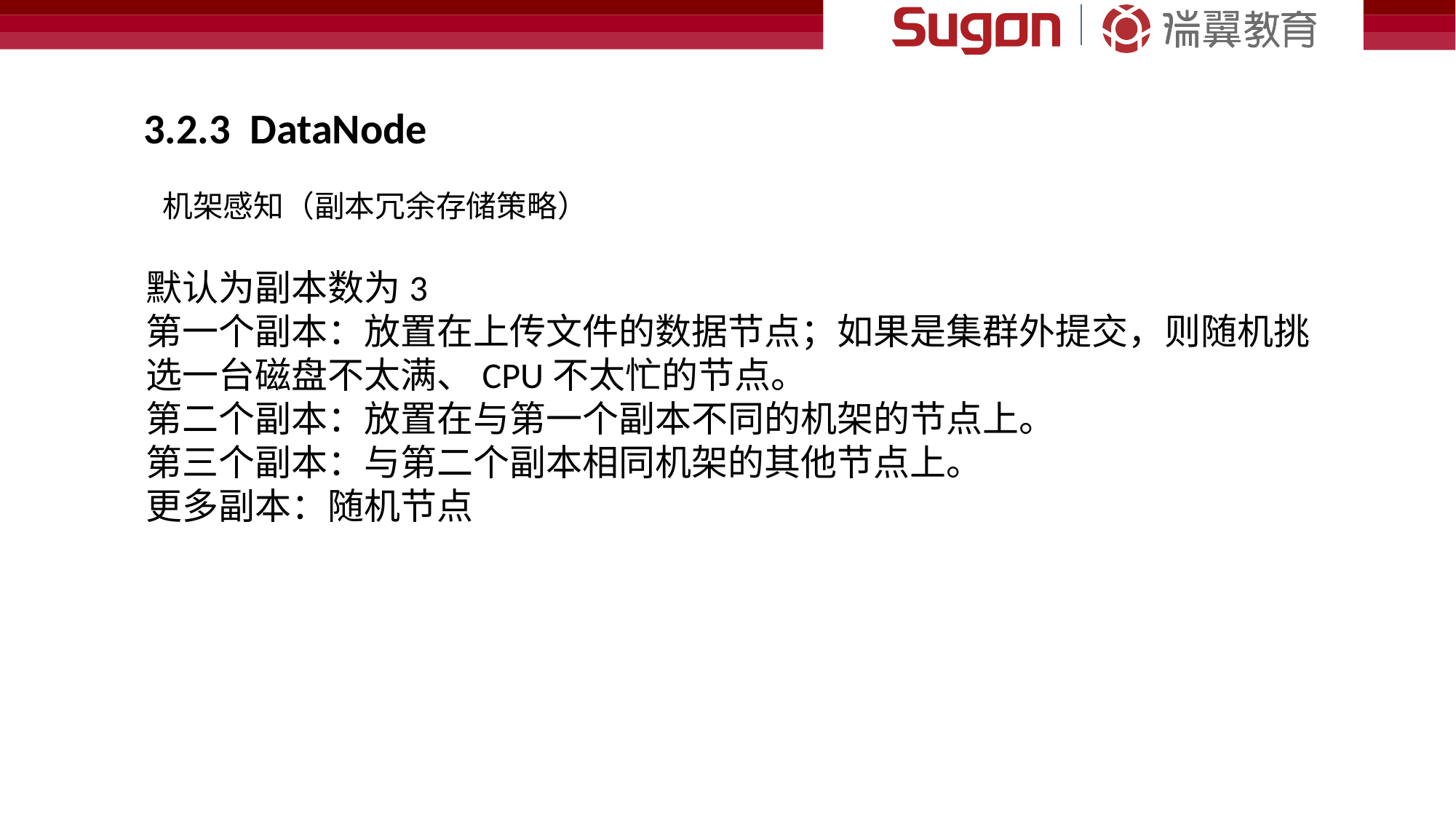

3.2.3  DataNode
机架感知（副本冗余存储策略）
默认为副本数为3
第一个副本：放置在上传文件的数据节点；如果是集群外提交，则随机挑选一台磁盘不太满、CPU不太忙的节点。
第二个副本：放置在与第一个副本不同的机架的节点上。
第三个副本：与第二个副本相同机架的其他节点上。
更多副本：随机节点